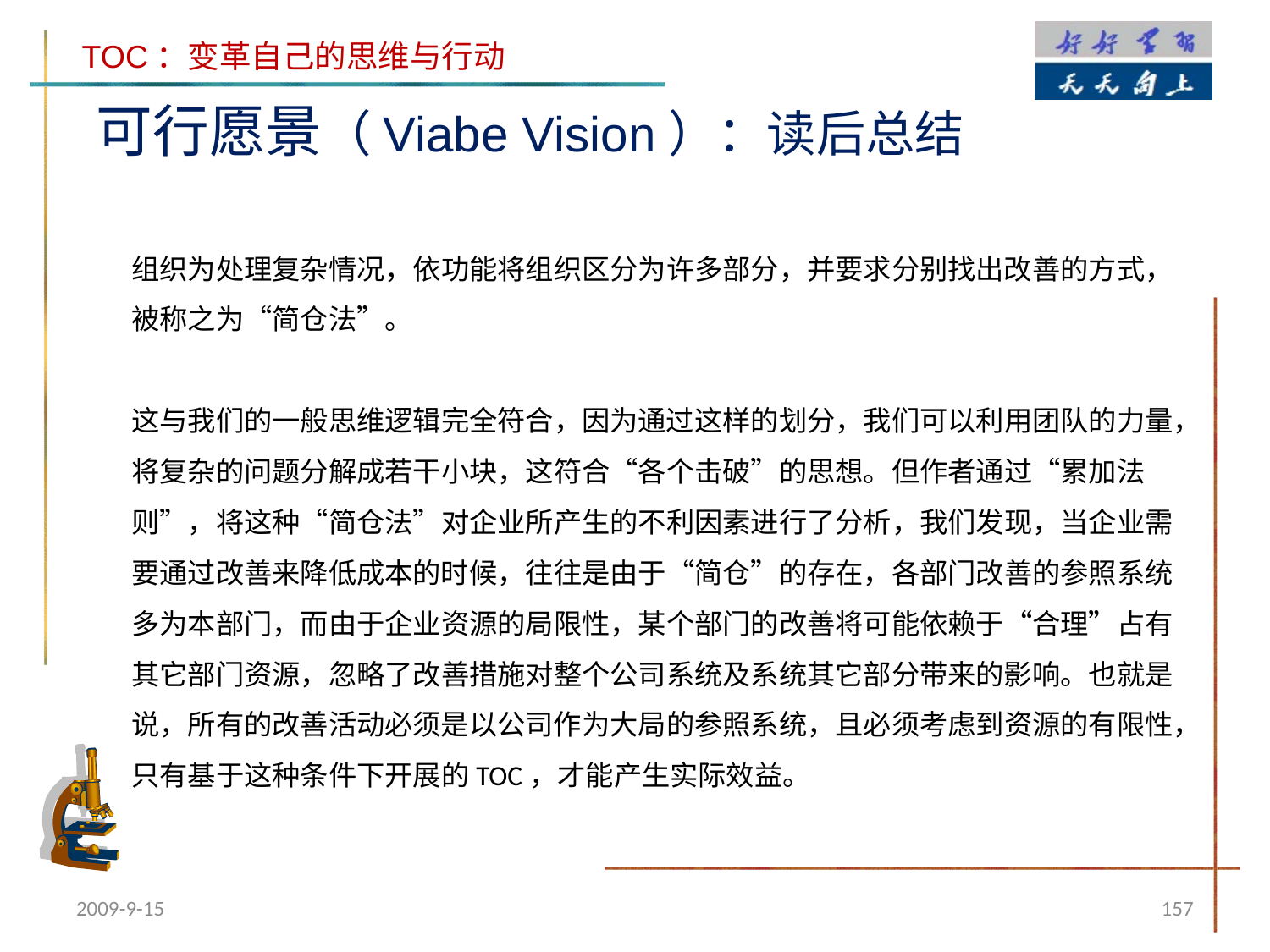

可行愿景（Viabe Vision）：读后总结
组织为处理复杂情况，依功能将组织区分为许多部分，并要求分别找出改善的方式，被称之为“简仓法”。

这与我们的一般思维逻辑完全符合，因为通过这样的划分，我们可以利用团队的力量，将复杂的问题分解成若干小块，这符合“各个击破”的思想。但作者通过“累加法则”，将这种“简仓法”对企业所产生的不利因素进行了分析，我们发现，当企业需要通过改善来降低成本的时候，往往是由于“简仓”的存在，各部门改善的参照系统多为本部门，而由于企业资源的局限性，某个部门的改善将可能依赖于“合理”占有其它部门资源，忽略了改善措施对整个公司系统及系统其它部分带来的影响。也就是说，所有的改善活动必须是以公司作为大局的参照系统，且必须考虑到资源的有限性，只有基于这种条件下开展的TOC，才能产生实际效益。
2009-9-15
157